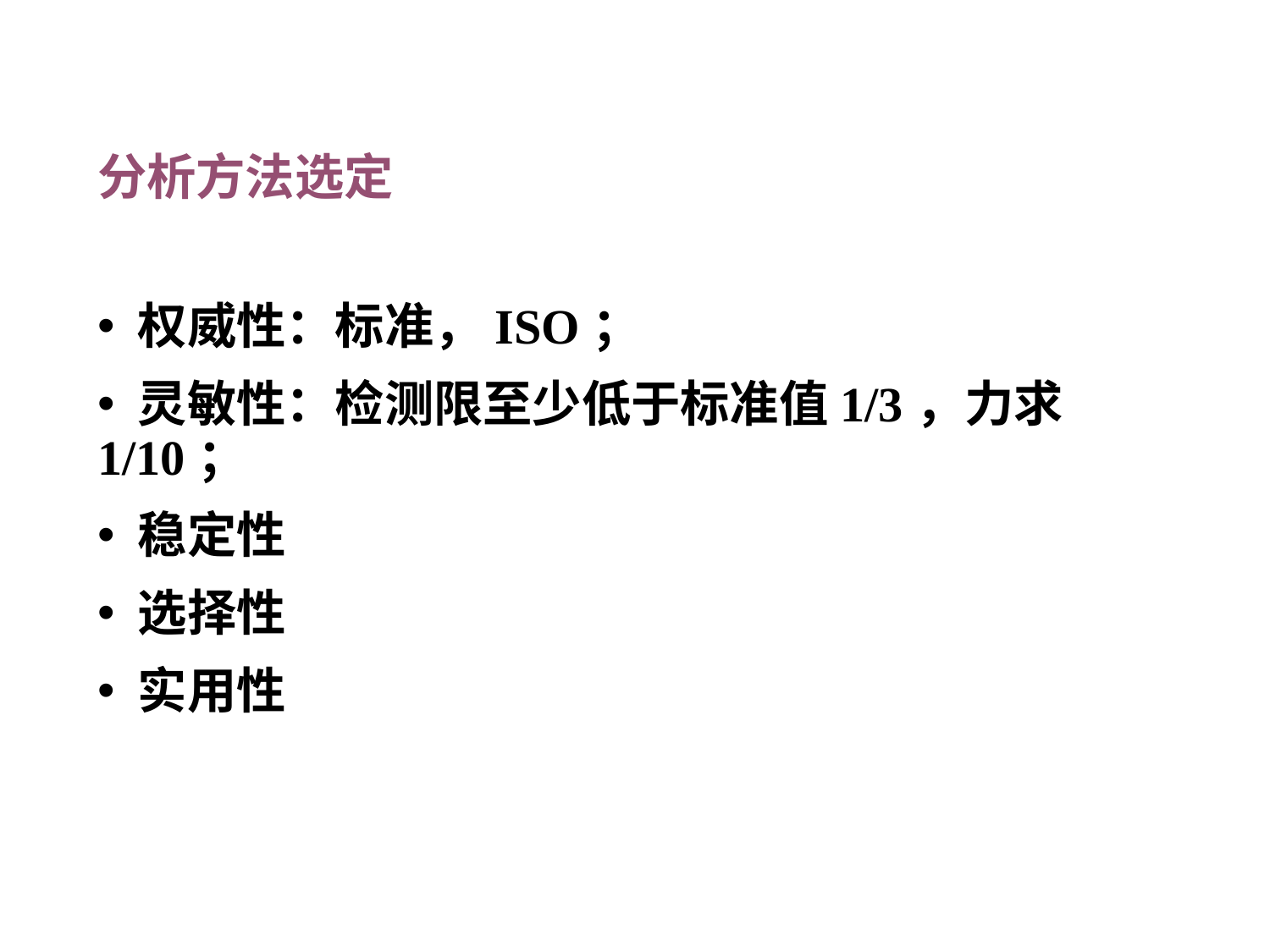

分析方法选定

 权威性：标准，ISO；
 灵敏性：检测限至少低于标准值1/3，力求1/10；
 稳定性
 选择性
 实用性